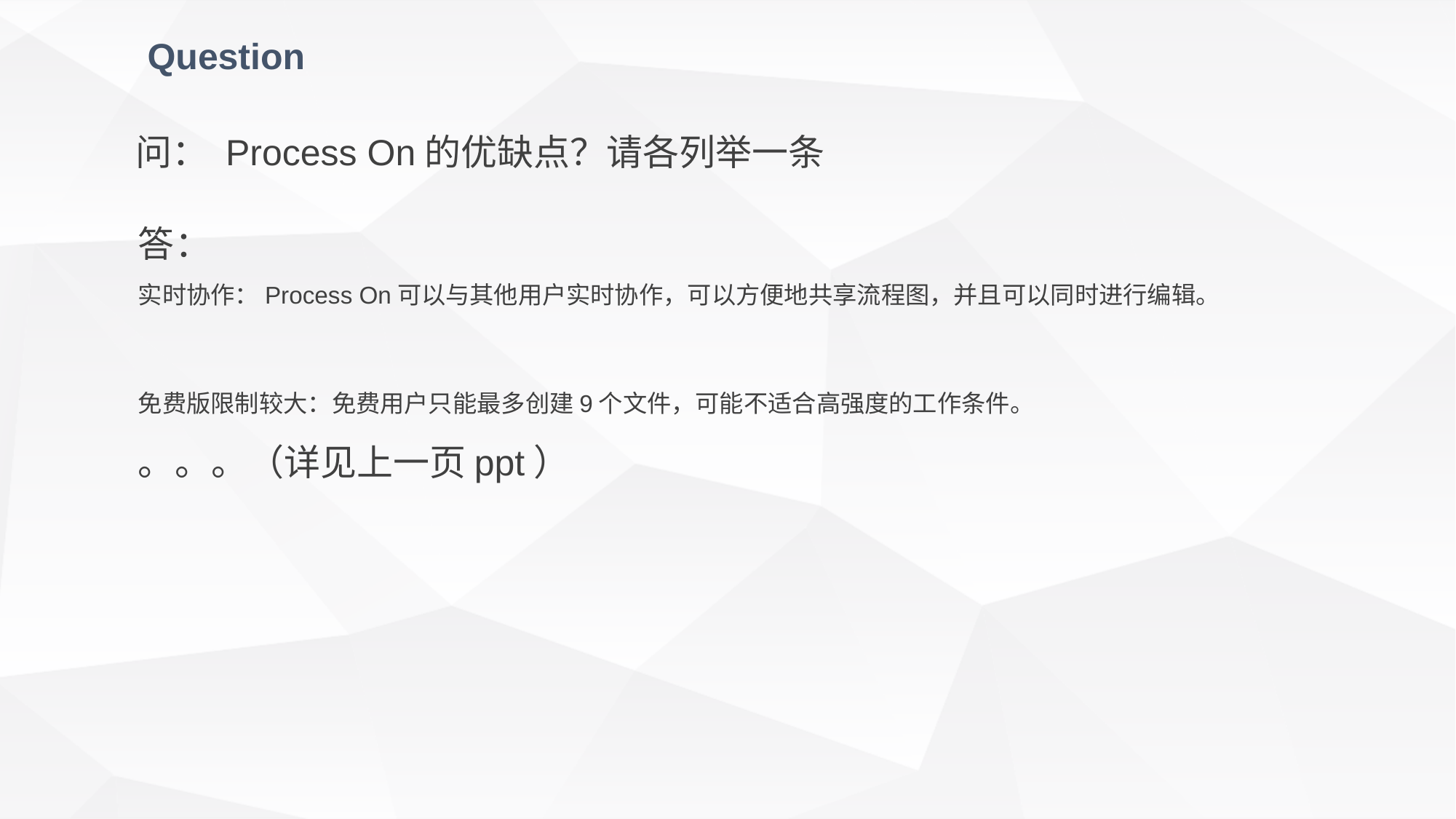

Question

问： Process On的优缺点？请各列举一条
答：
实时协作：Process On可以与其他用户实时协作，可以方便地共享流程图，并且可以同时进行编辑。

免费版限制较大：免费用户只能最多创建9个文件，可能不适合高强度的工作条件。
。。。（详见上一页ppt）